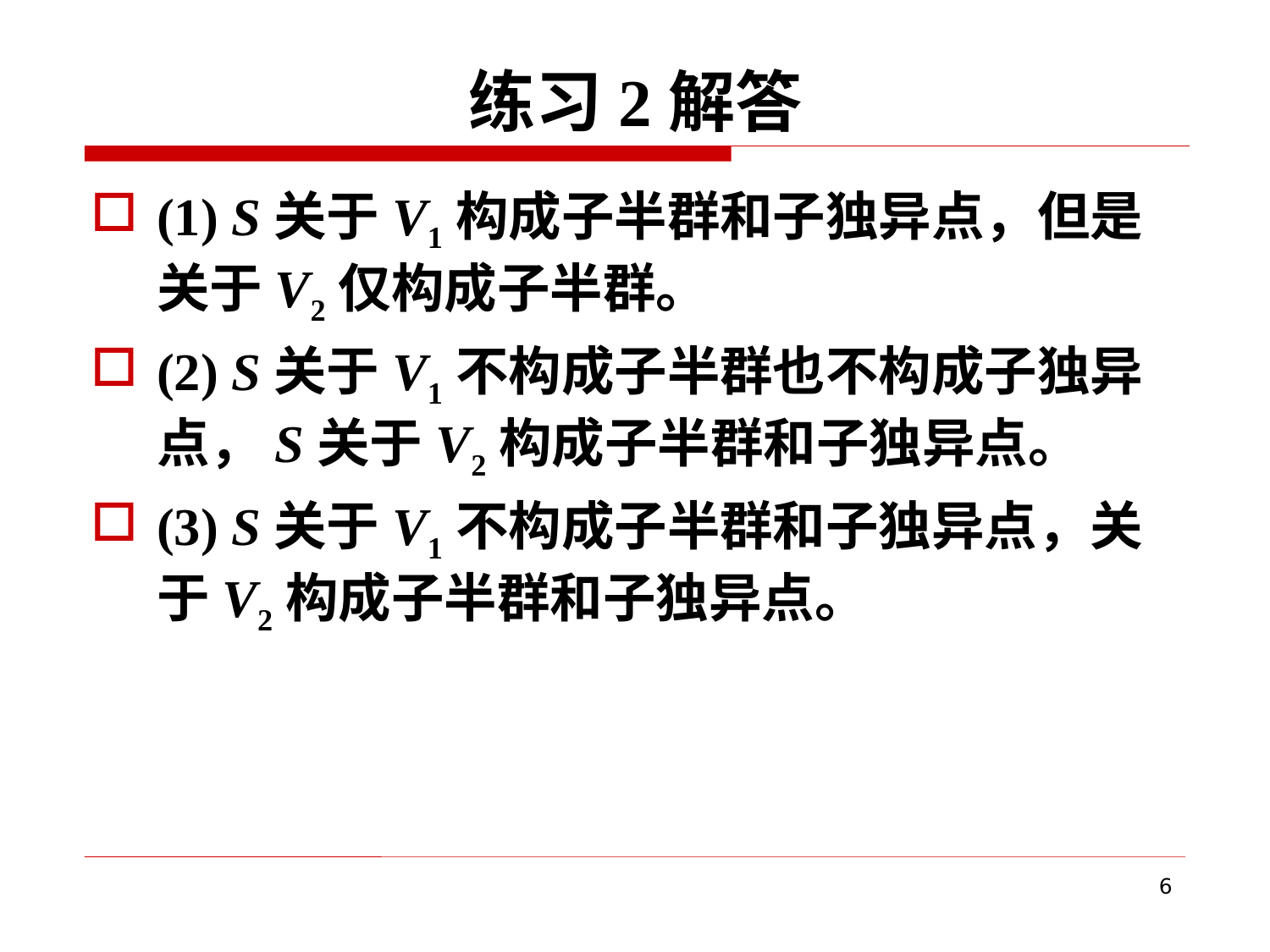

# 练习2解答
(1) S关于V1构成子半群和子独异点，但是关于V2仅构成子半群。
(2) S关于V1不构成子半群也不构成子独异点，S关于V2构成子半群和子独异点。
(3) S关于V1不构成子半群和子独异点，关于V2构成子半群和子独异点。

6